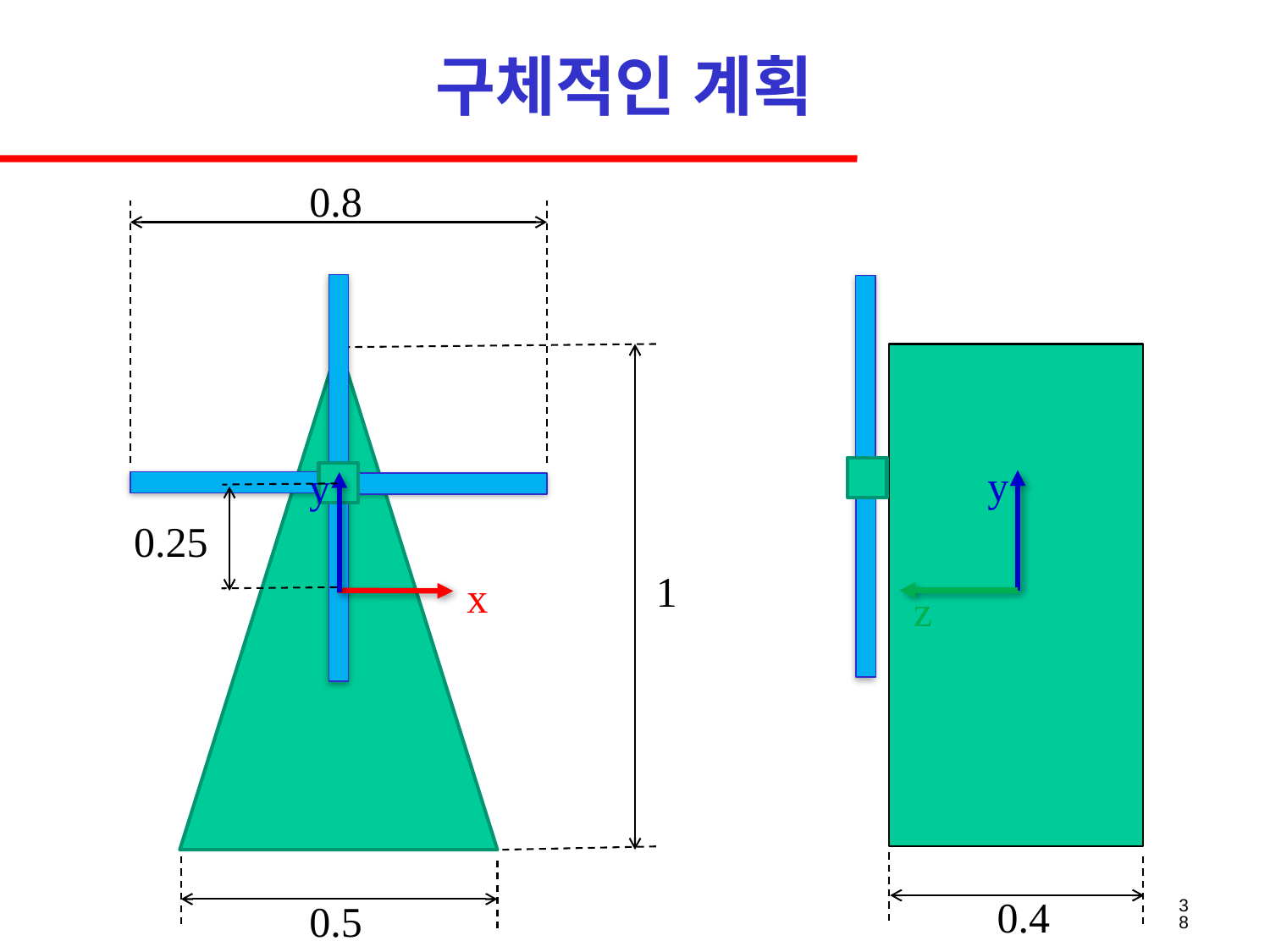

# 구체적인 계획
0.8

y
y

0.25
1
x
z
38
0.4
0.5